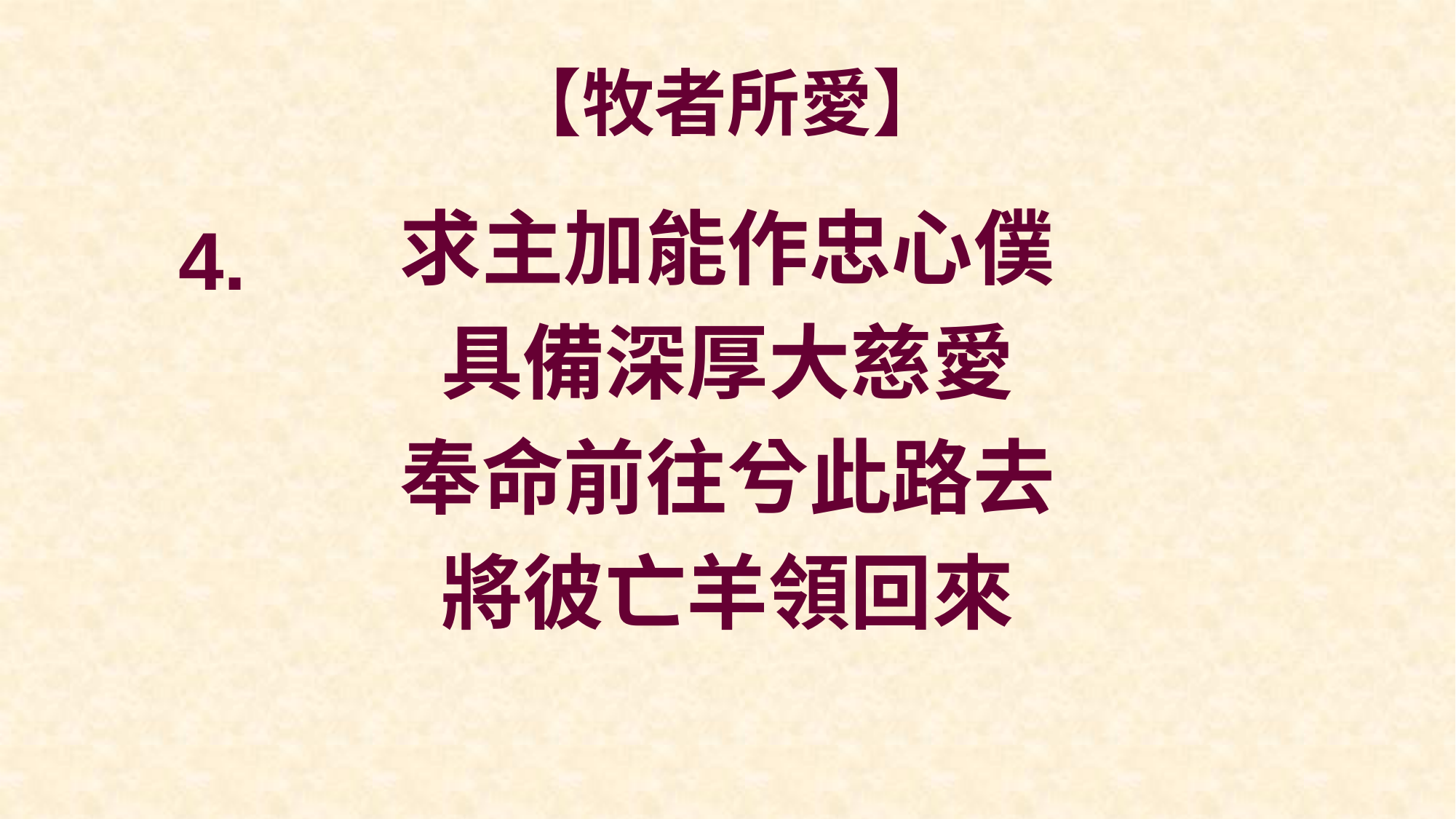

# 【牧者所愛】
求主加能作忠心僕
具備深厚大慈愛
奉命前往兮此路去
將彼亡羊領回來
4.